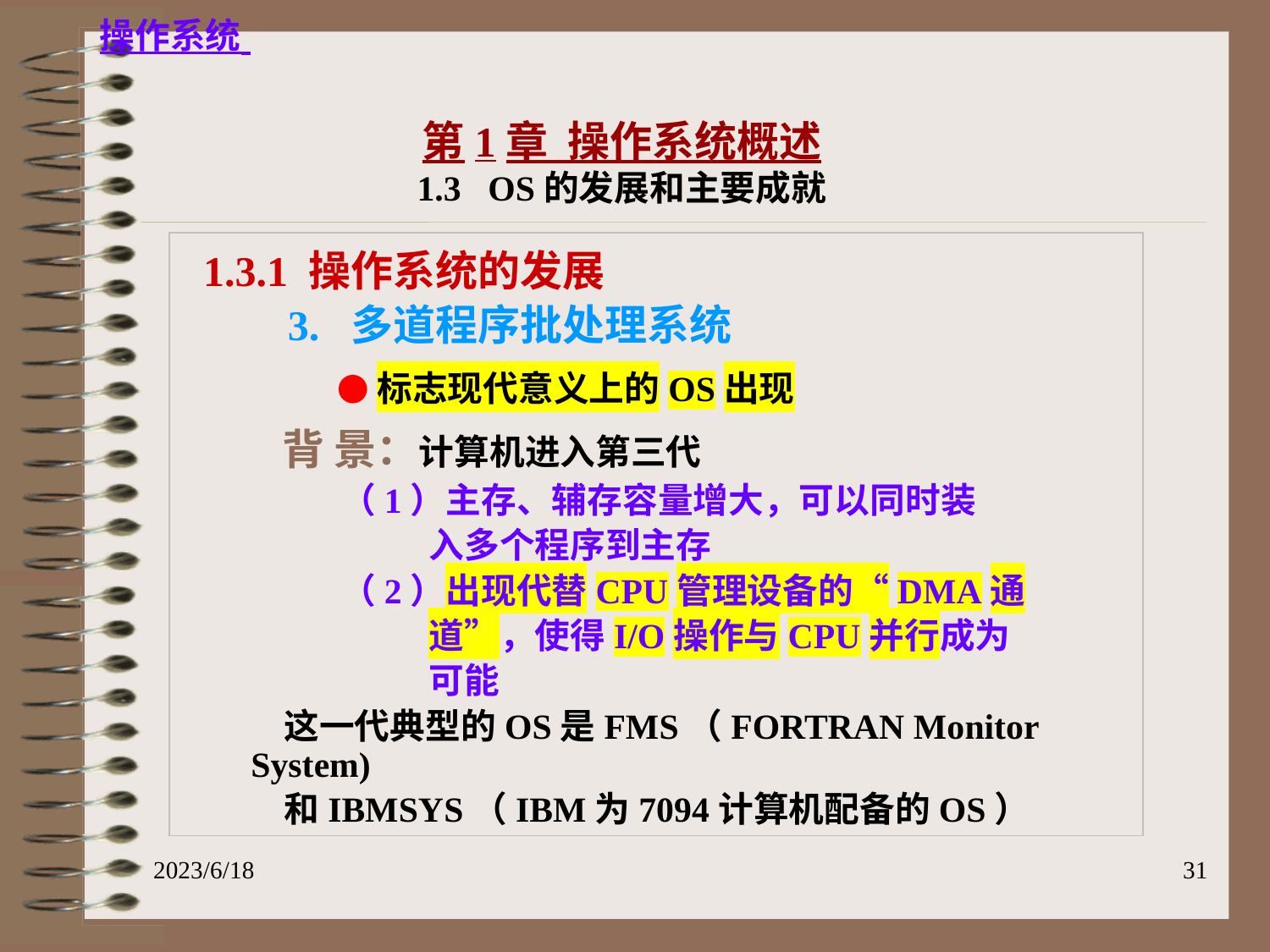

第1章  操作系统概述
1.3   OS的发展和主要成就

1.3.1 操作系统的发展
        3.  多道程序批处理系统
            ●标志现代意义上的OS出现
      背 景：计算机进入第三代
                （1）主存、辅存容量增大，可以同时装
                           入多个程序到主存
                （2）出现代替CPU管理设备的“DMA通
                           道”，使得I/O操作与CPU并行成为
                           可能
         这一代典型的OS是FMS（FORTRAN Monitor System)
         和IBMSYS（IBM为7094计算机配备的OS）
2023/6/18
31